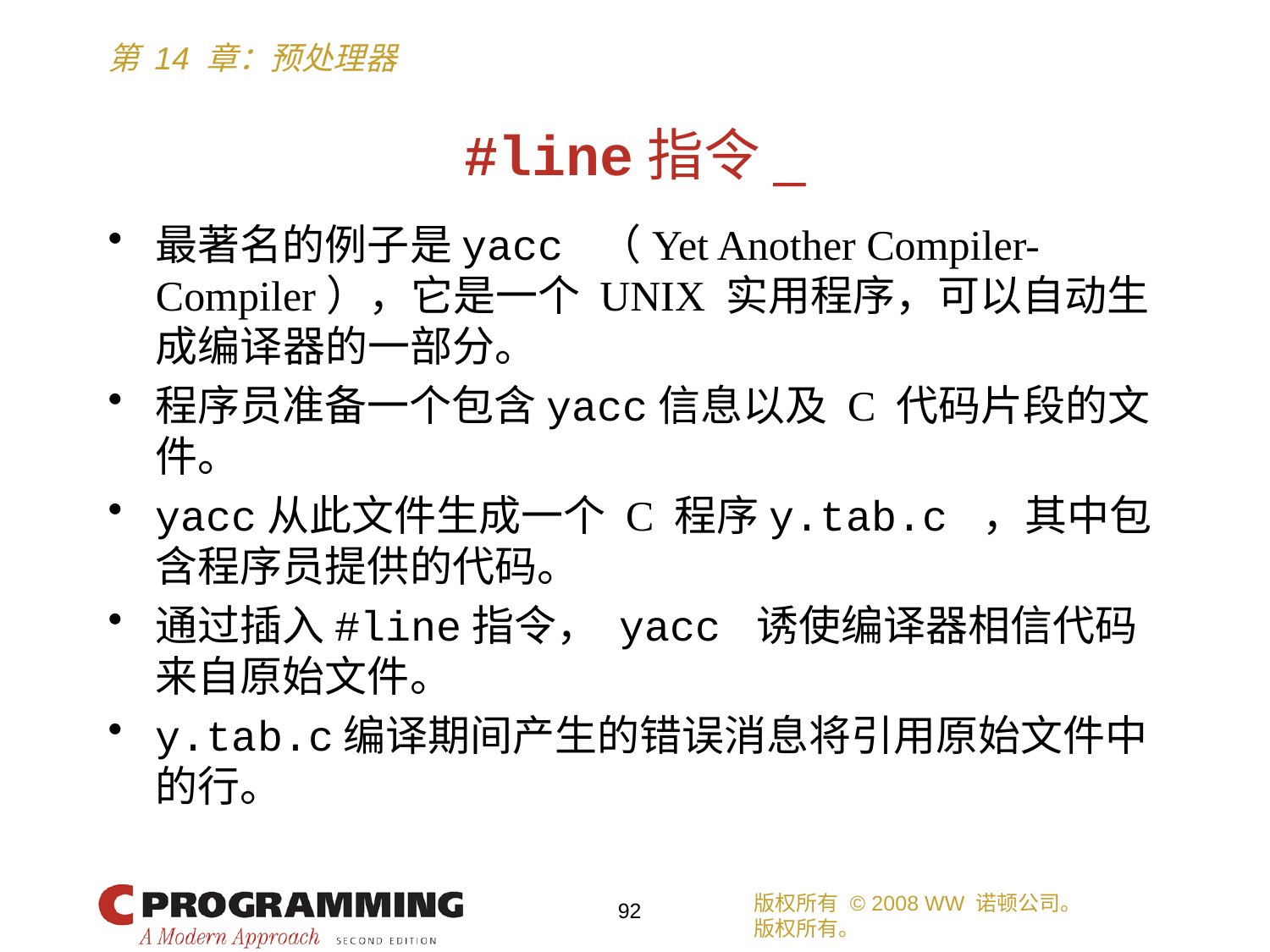

# #line指令_
最著名的例子是yacc （Yet Another Compiler-Compiler），它是一个 UNIX 实用程序，可以自动生成编译器的一部分。
程序员准备一个包含yacc信息以及 C 代码片段的文件。
yacc从此文件生成一个 C 程序y.tab.c ，其中包含程序员提供的代码。
通过插入#line指令， yacc 诱使编译器相信代码来自原始文件。
y.tab.c编译期间产生的错误消息将引用原始文件中的行。
版权所有 © 2008 WW 诺顿公司。
版权所有。
92